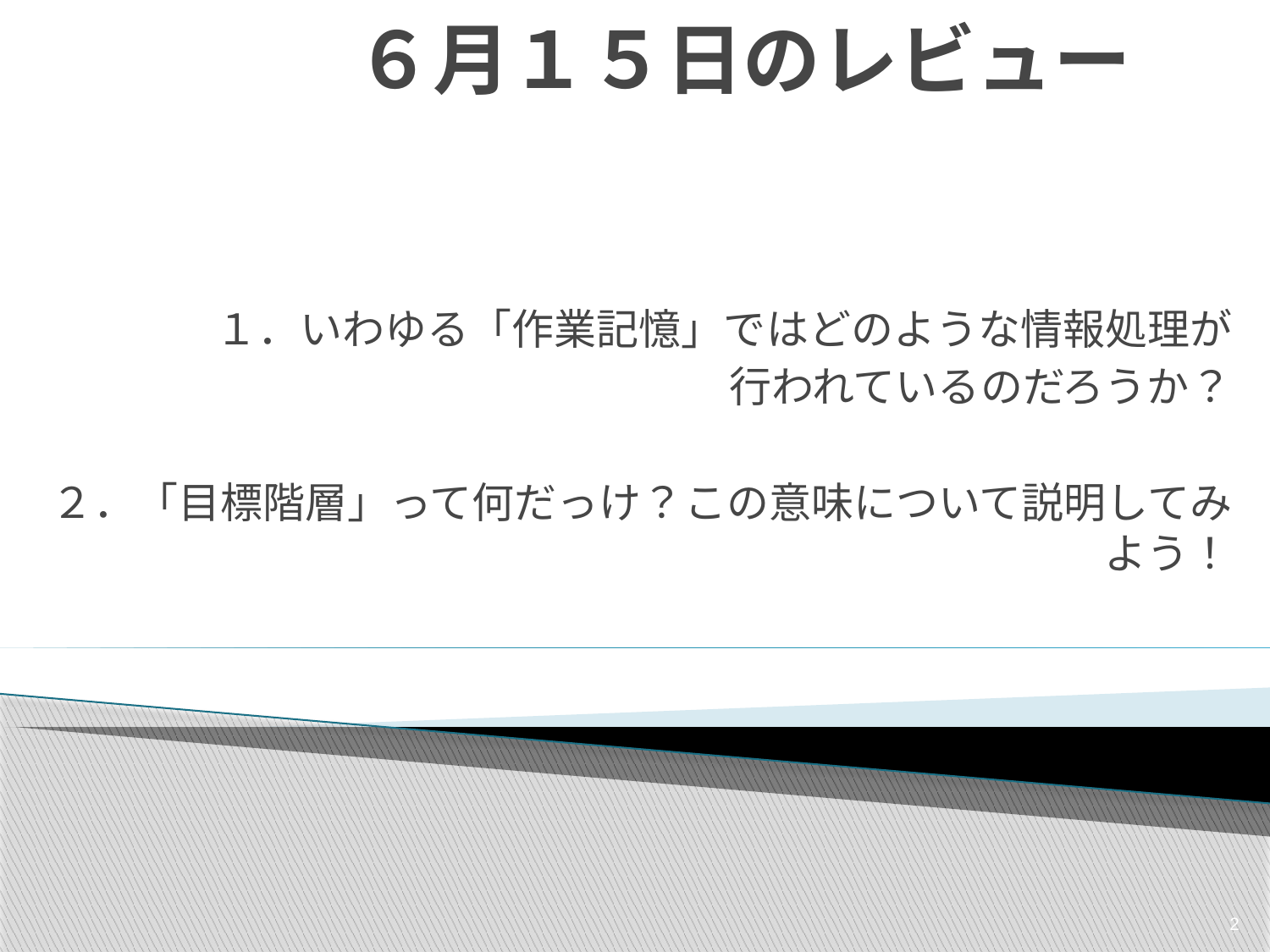

# ６月１５日のレビュー

１．いわゆる「作業記憶」ではどのような情報処理が
行われているのだろうか？

２．「目標階層」って何だっけ？この意味について説明してみよう！

2